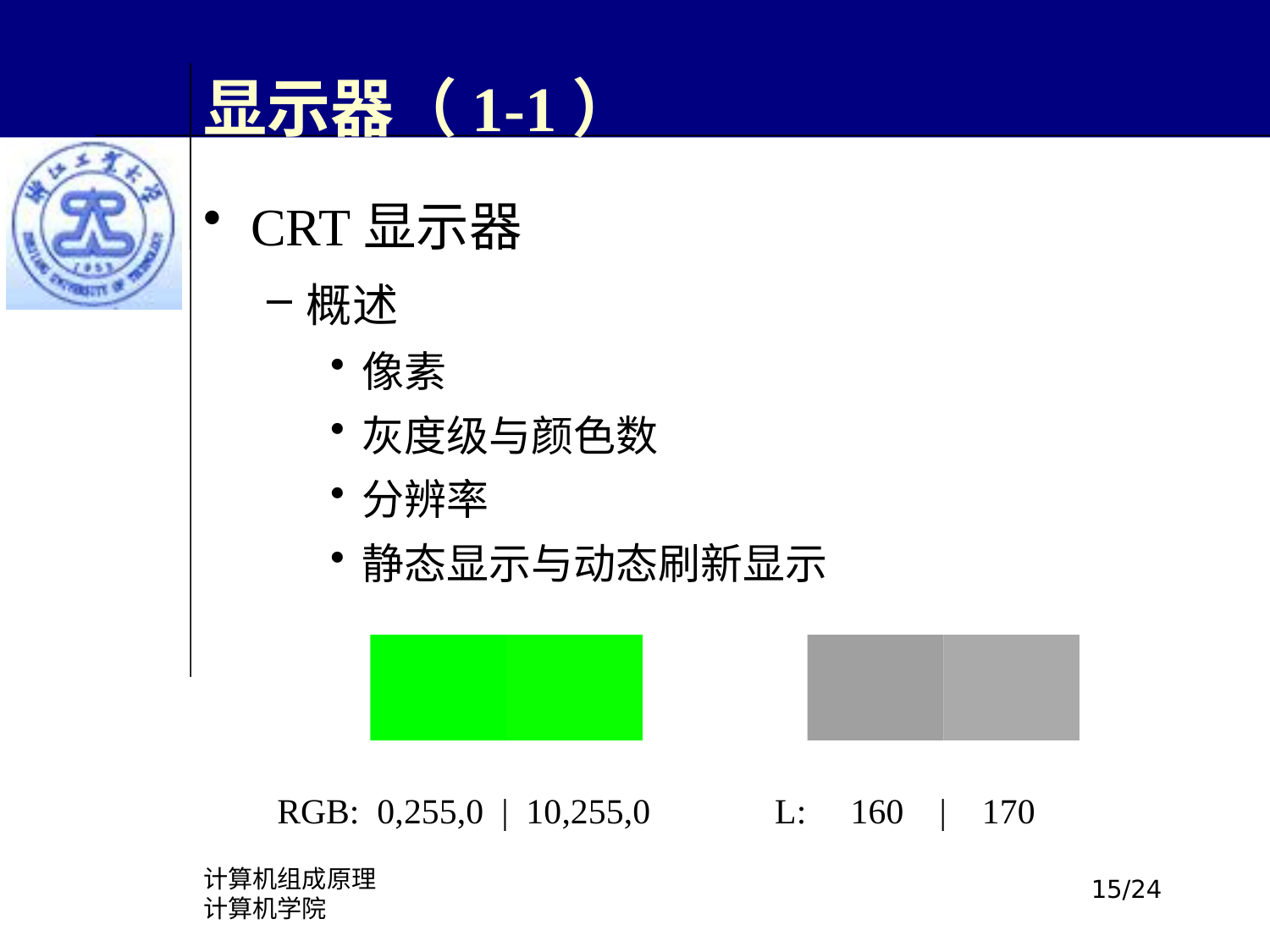

# 显示器（1-1）
CRT显示器
概述
像素
灰度级与颜色数
分辨率
静态显示与动态刷新显示

RGB:  0,255,0  |  10,255,0              L:     160    |    170

计算机组成原理
计算机学院
15/24